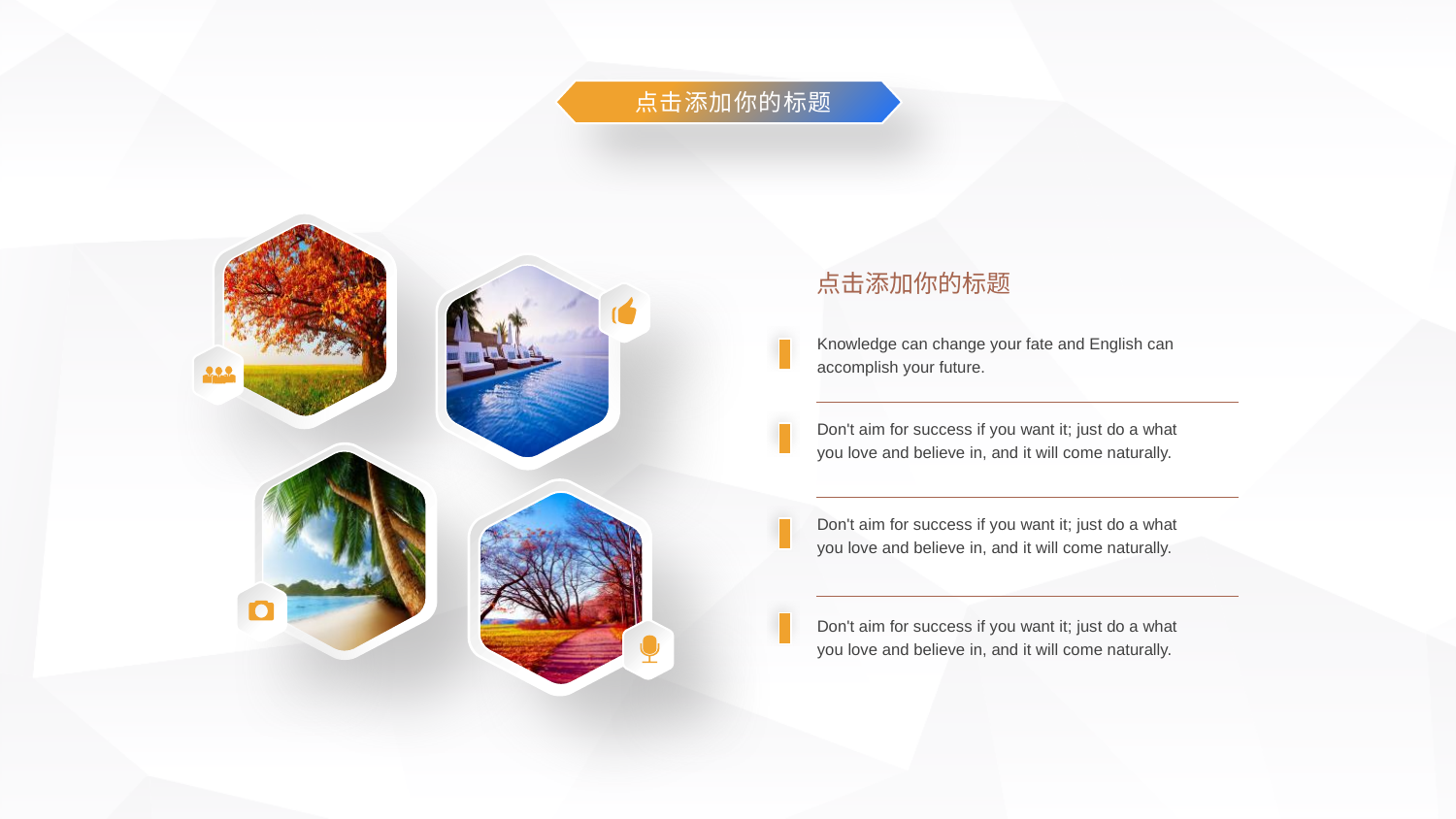

点击添加你的标题

点击添加你的标题

Knowledge can change your fate and English can accomplish your future.

Don't aim for success if you want it; just do a what you love and believe in, and it will come naturally.

Don't aim for success if you want it; just do a what you love and believe in, and it will come naturally.

Don't aim for success if you want it; just do a what you love and believe in, and it will come naturally.